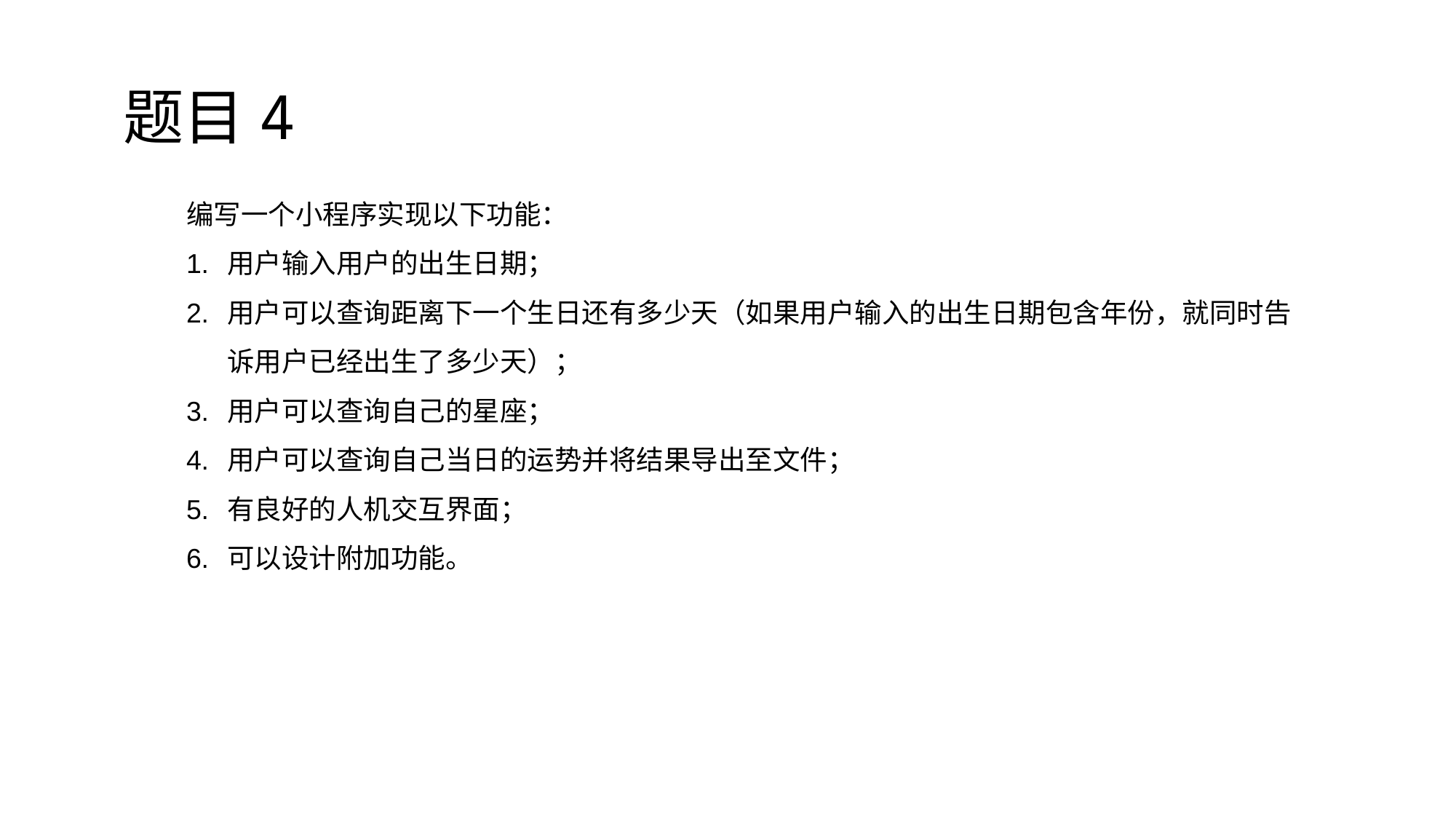

# 题目4
编写一个小程序实现以下功能：
用户输入用户的出生日期；
用户可以查询距离下一个生日还有多少天（如果用户输入的出生日期包含年份，就同时告诉用户已经出生了多少天）；
用户可以查询自己的星座；
用户可以查询自己当日的运势并将结果导出至文件；
有良好的人机交互界面；
可以设计附加功能。